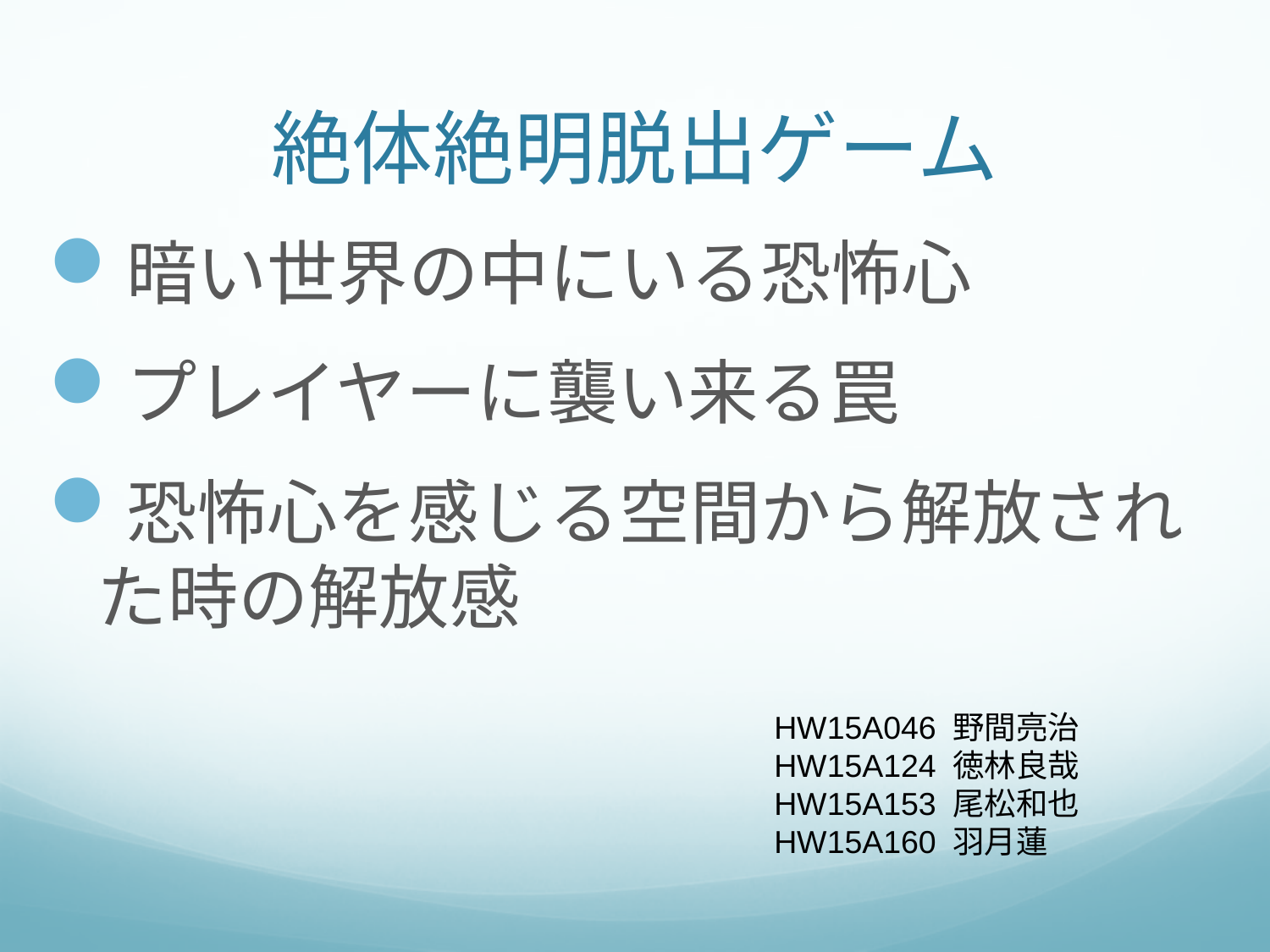

# 絶体絶明脱出ゲーム
暗い世界の中にいる恐怖心
プレイヤーに襲い来る罠
恐怖心を感じる空間から解放された時の解放感
HW15A046 野間亮治
HW15A124 徳林良哉
HW15A153 尾松和也
HW15A160 羽月蓮